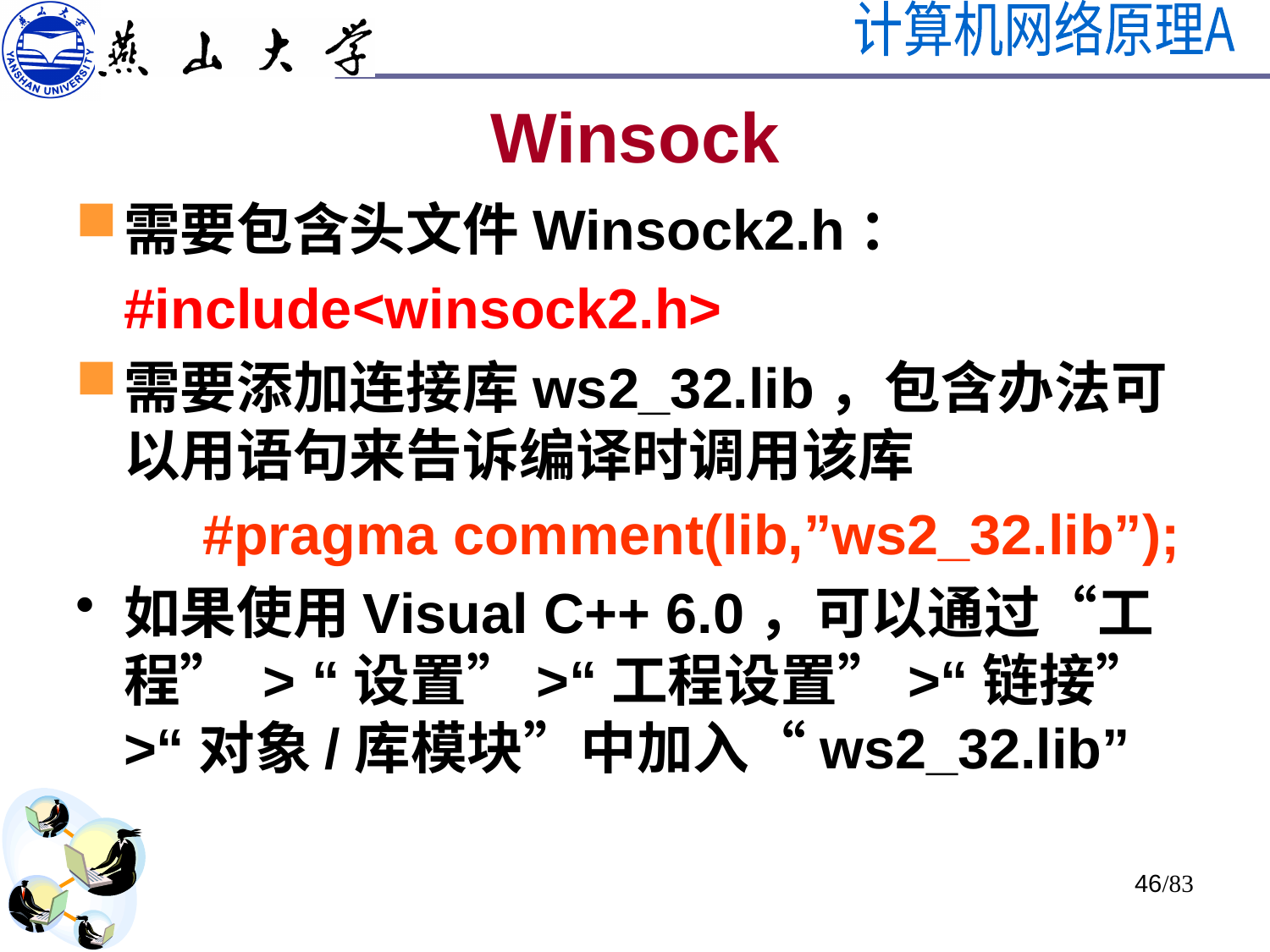

# Winsock
需要包含头文件Winsock2.h：
	#include<winsock2.h>
需要添加连接库ws2_32.lib，包含办法可以用语句来告诉编译时调用该库
　　#pragma comment(lib,”ws2_32.lib”);
如果使用Visual C++ 6.0，可以通过“工程” > “设置”>“工程设置”>“链接”>“对象/库模块”中加入“ws2_32.lib”
46/83